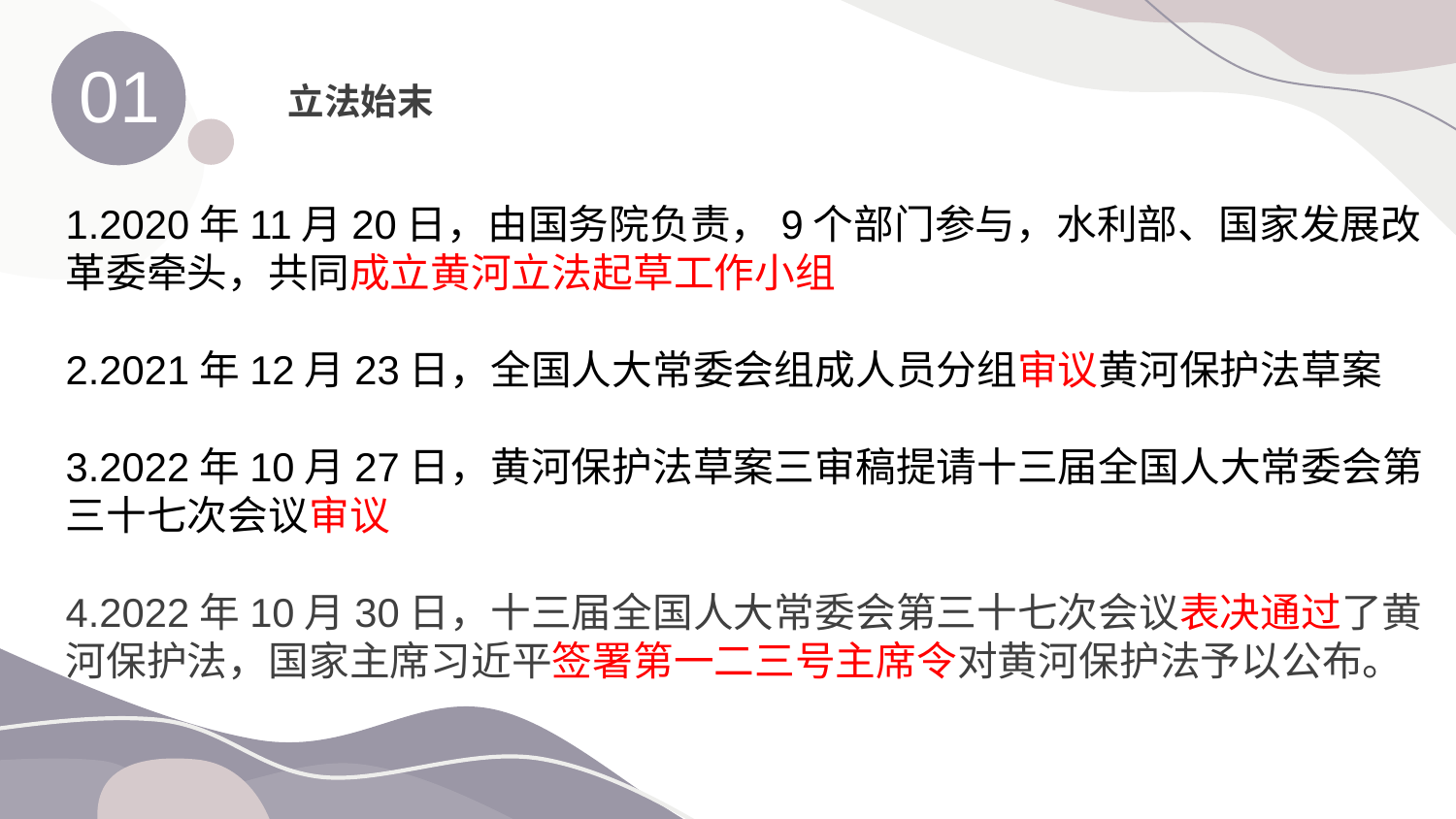

01

立法始末
1.2020年11月20日，由国务院负责，9个部门参与，水利部、国家发展改革委牵头，共同成立黄河立法起草工作小组

2.2021年12月23日，全国人大常委会组成人员分组审议黄河保护法草案

3.2022年10月27日，黄河保护法草案三审稿提请十三届全国人大常委会第三十七次会议审议

4.2022年10月30日，十三届全国人大常委会第三十七次会议表决通过了黄河保护法，国家主席习近平签署第一二三号主席令对黄河保护法予以公布。